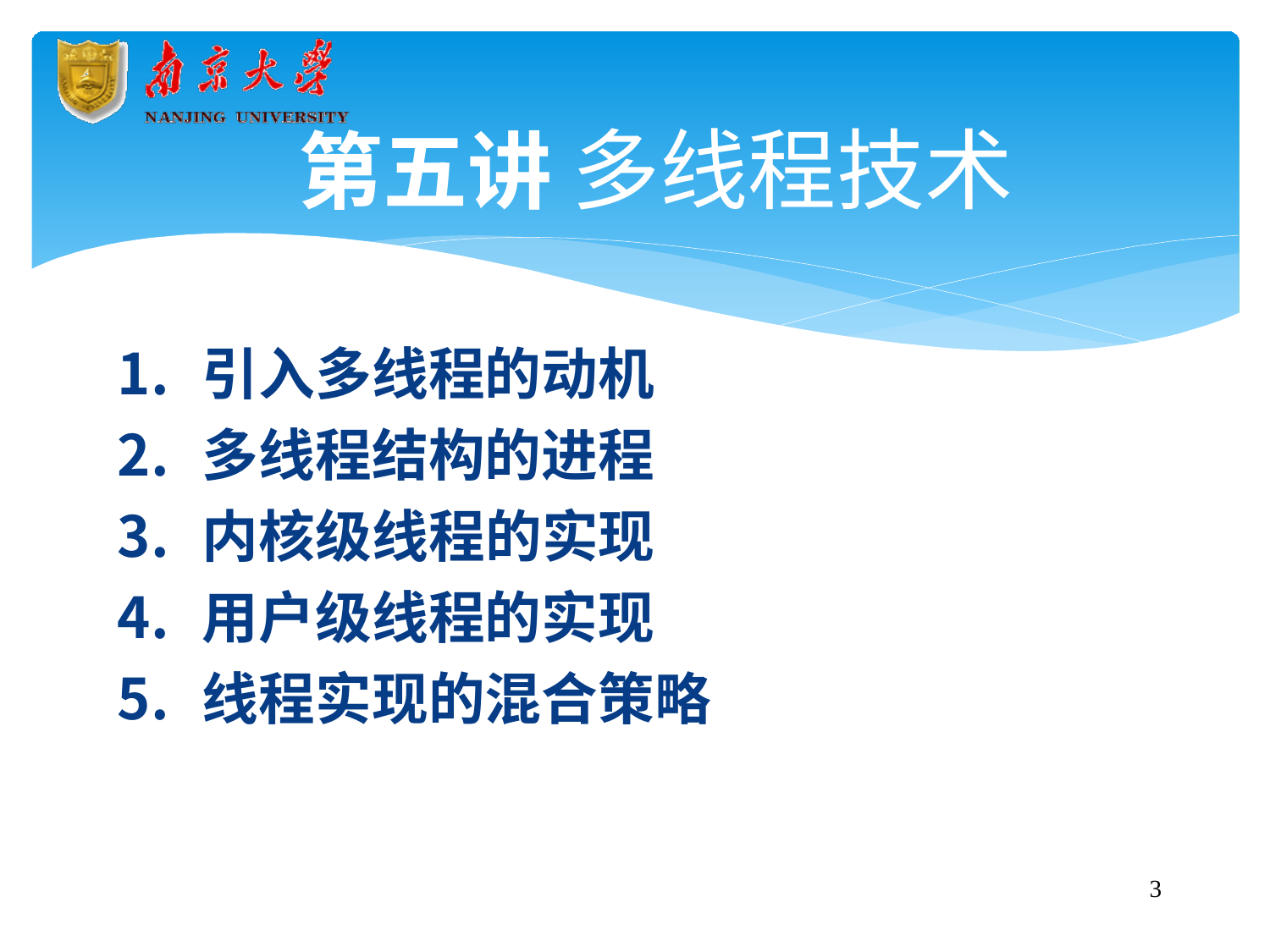

# 第五讲 多线程技术
引入多线程的动机
多线程结构的进程
内核级线程的实现
用户级线程的实现
线程实现的混合策略
3